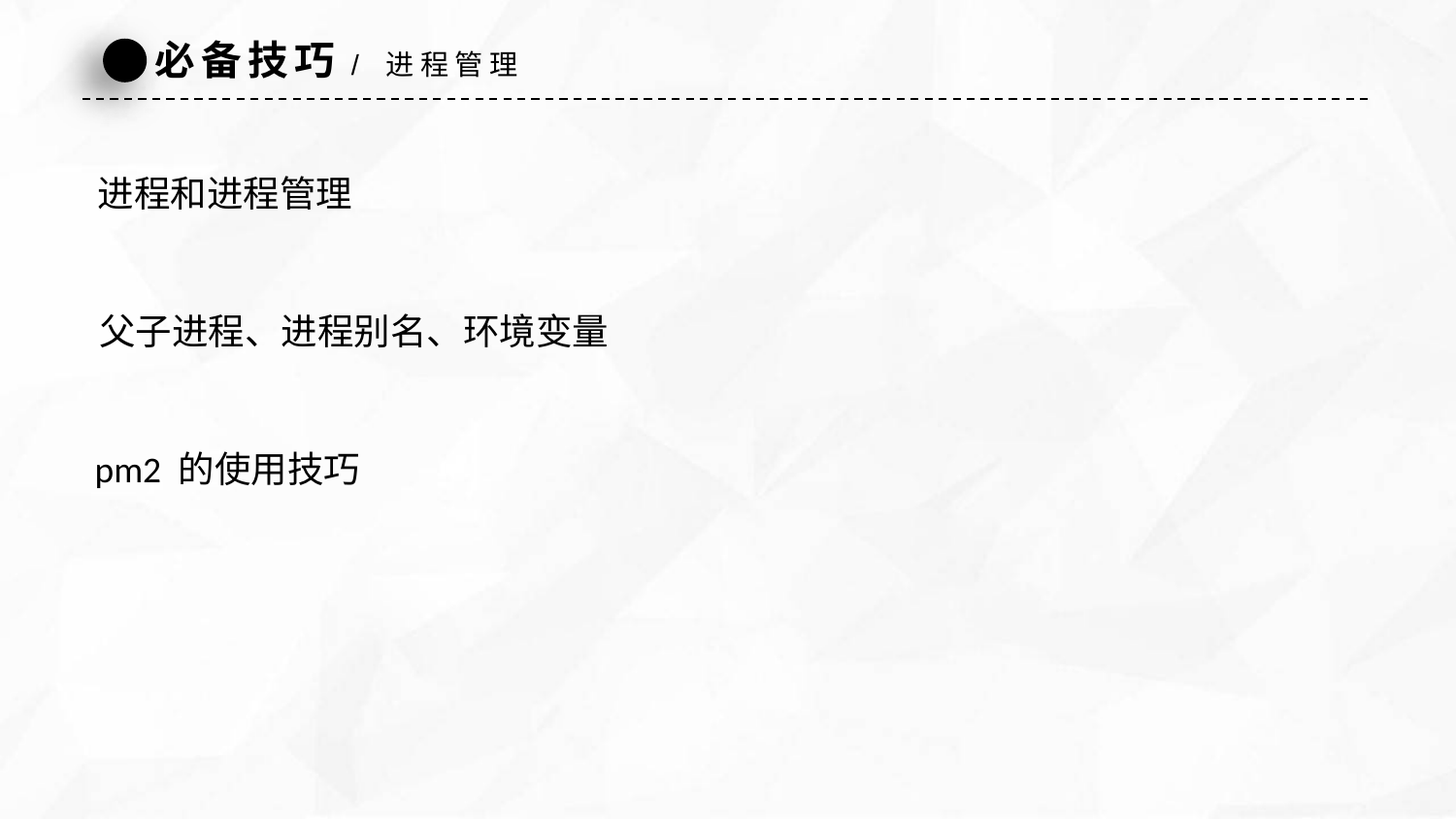

必备技巧/ 进程管理

进程和进程管理
父子进程、进程别名、环境变量
pm2 的使用技巧
延时符